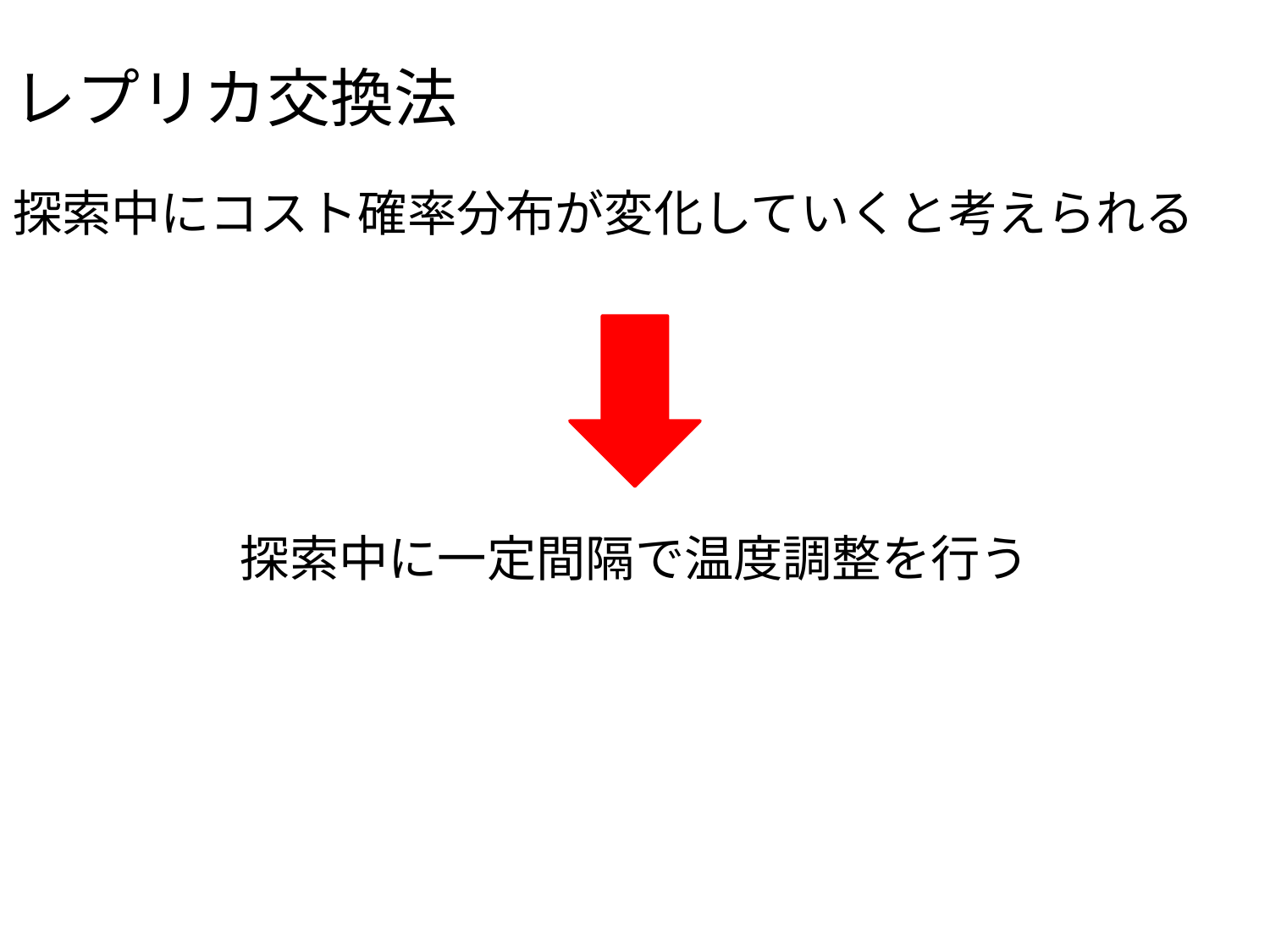

# レプリカ交換法
探索中にコスト確率分布が変化していくと考えられる

探索中に一定間隔で温度調整を行う